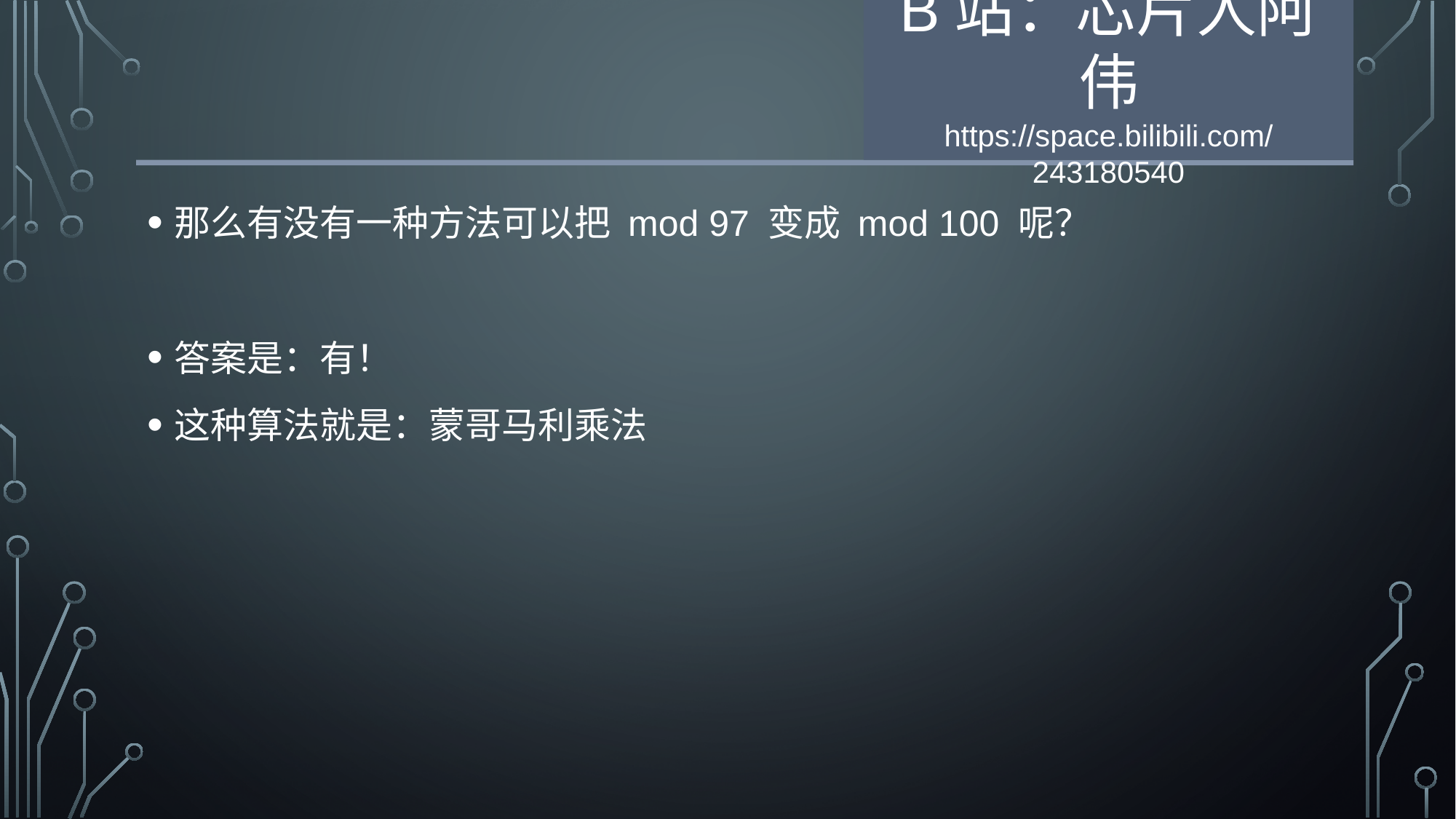

B站：芯片人阿伟
https://space.bilibili.com/243180540
#

那么有没有一种方法可以把 mod 97 变成 mod 100 呢？

答案是：有！
这种算法就是：蒙哥马利乘法